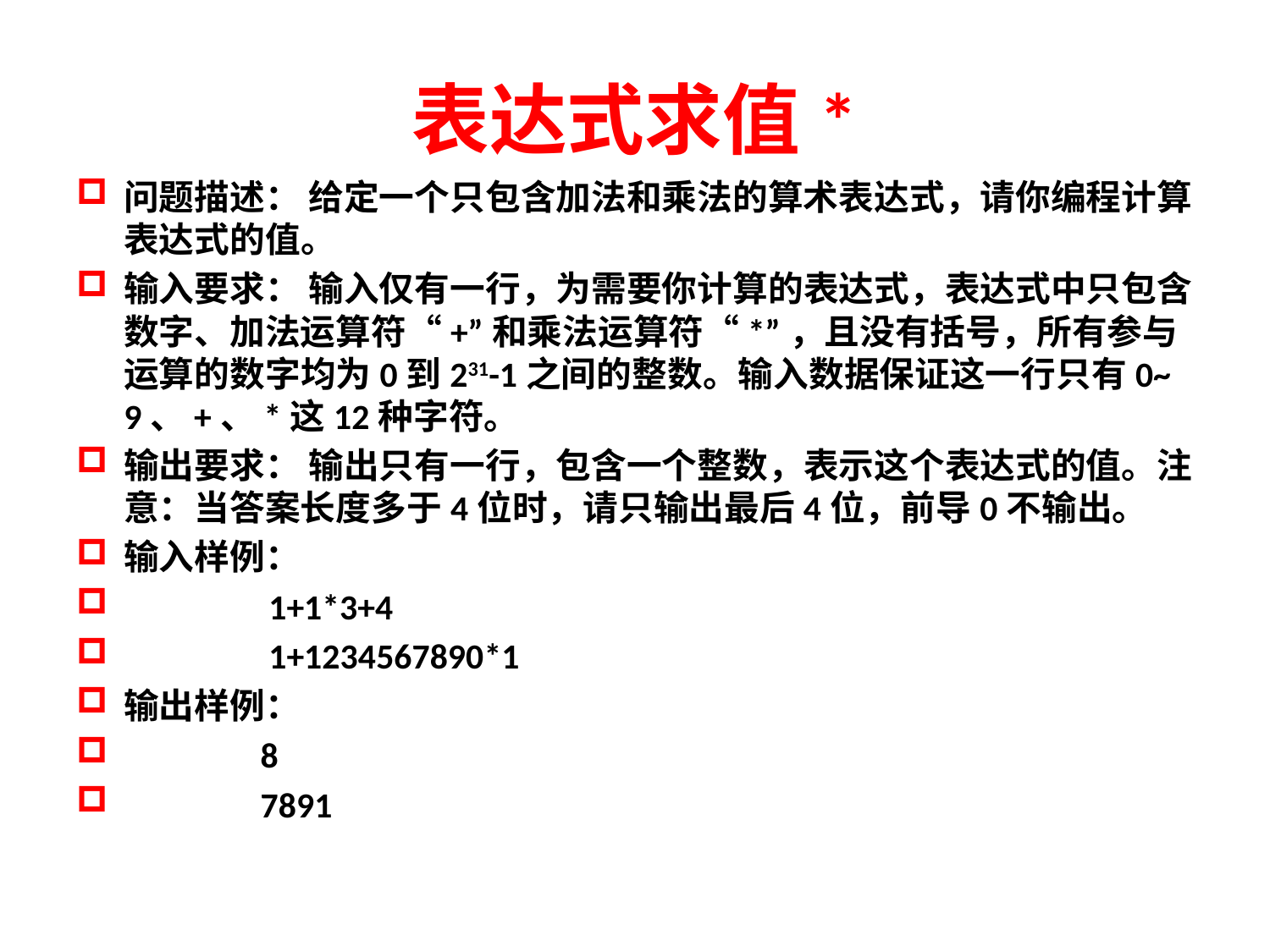

# 表达式求值*
问题描述： 给定一个只包含加法和乘法的算术表达式，请你编程计算表达式的值。
输入要求： 输入仅有一行，为需要你计算的表达式，表达式中只包含数字、加法运算符“+”和乘法运算符“*”，且没有括号，所有参与运算的数字均为0到231-1之间的整数。输入数据保证这一行只有0~ 9、+、*这12种字符。
输出要求： 输出只有一行，包含一个整数，表示这个表达式的值。注意：当答案长度多于4位时，请只输出最后4位，前导0不输出。
输入样例：
                  1+1*3+4
                  1+1234567890*1
输出样例：
                 8
                 7891